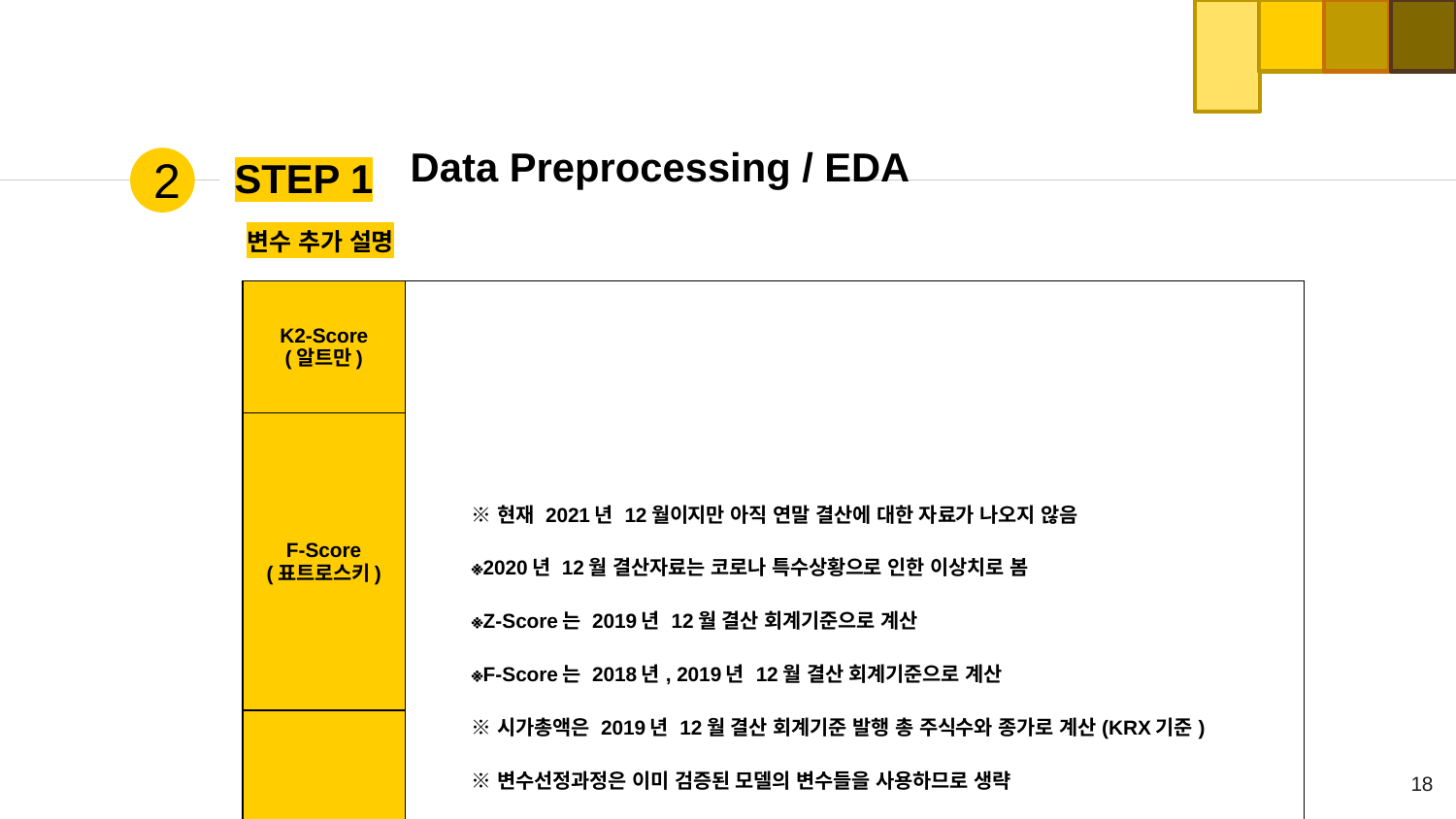

Data Preprocessing / EDA
2
# STEP 1
변수 추가 설명
| K2-Score (알트만) | ※현재 2021년 12월이지만 아직 연말 결산에 대한 자료가 나오지 않음 ※2020년 12월 결산자료는 코로나 특수상황으로 인한 이상치로 봄 ※Z-Score는 2019년 12월 결산 회계기준으로 계산 ※F-Score는 2018년, 2019년 12월 결산 회계기준으로 계산 ※시가총액은 2019년 12월 결산 회계기준 발행 총 주식수와 종가로 계산(KRX기준) ※변수선정과정은 이미 검증된 모델의 변수들을 사용하므로 생략 ※백테스트 후 만족 할 만한 결과가 나오지 않을 시 PER, PBR, 유보율, 지급이자율, 자본잉여금 및 기타 파생변수를 추가하여 기업 재선정 피드백 |
| --- | --- |
| F-Score (표트로스키) | 수익성비율 |
| 시가총액 | 발행주식수 |
18